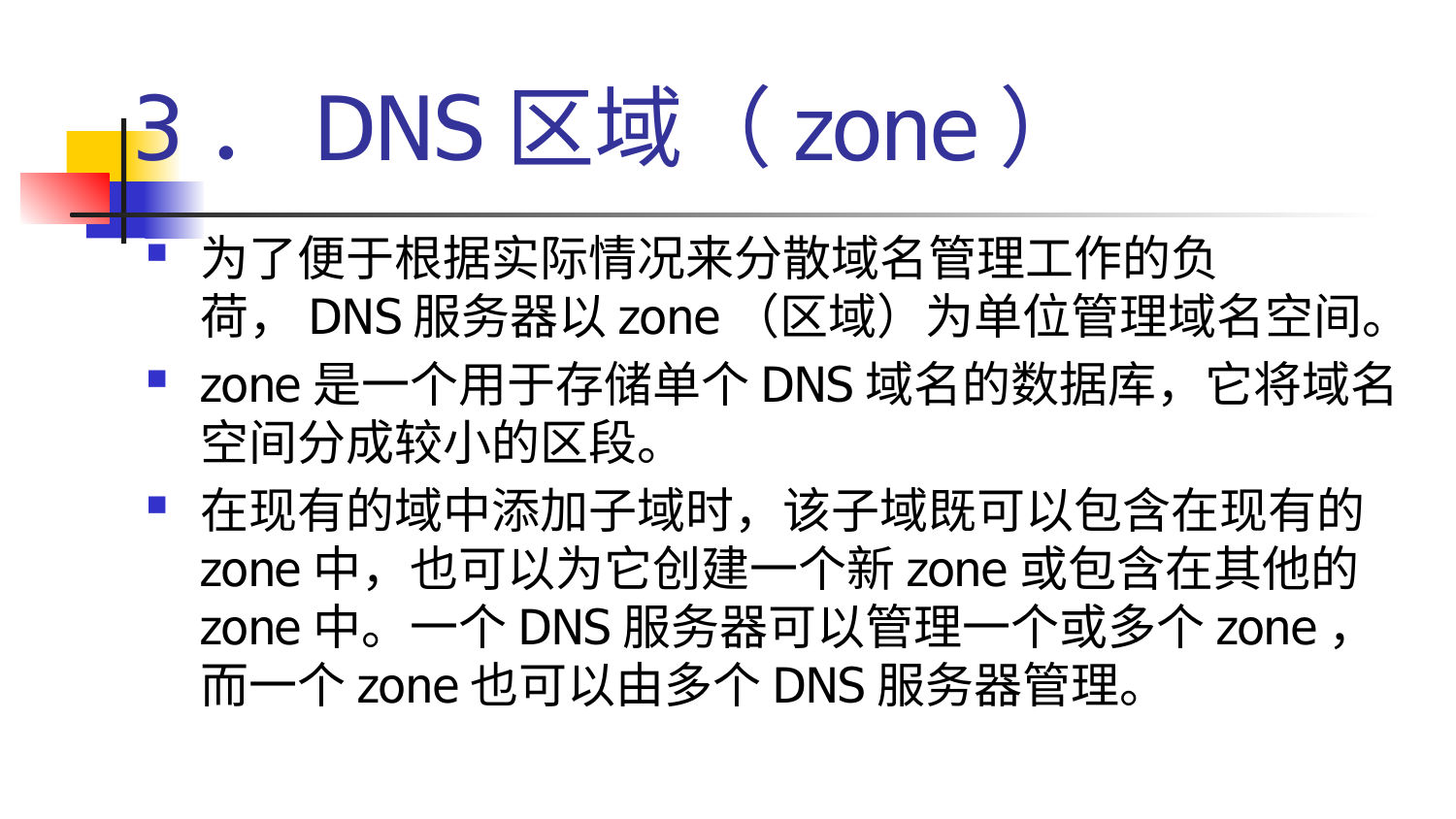

# 3．DNS区域（zone）
为了便于根据实际情况来分散域名管理工作的负荷，DNS服务器以zone（区域）为单位管理域名空间。
zone是一个用于存储单个DNS域名的数据库，它将域名空间分成较小的区段。
在现有的域中添加子域时，该子域既可以包含在现有的zone中，也可以为它创建一个新zone或包含在其他的zone中。一个DNS服务器可以管理一个或多个zone，而一个zone也可以由多个DNS服务器管理。